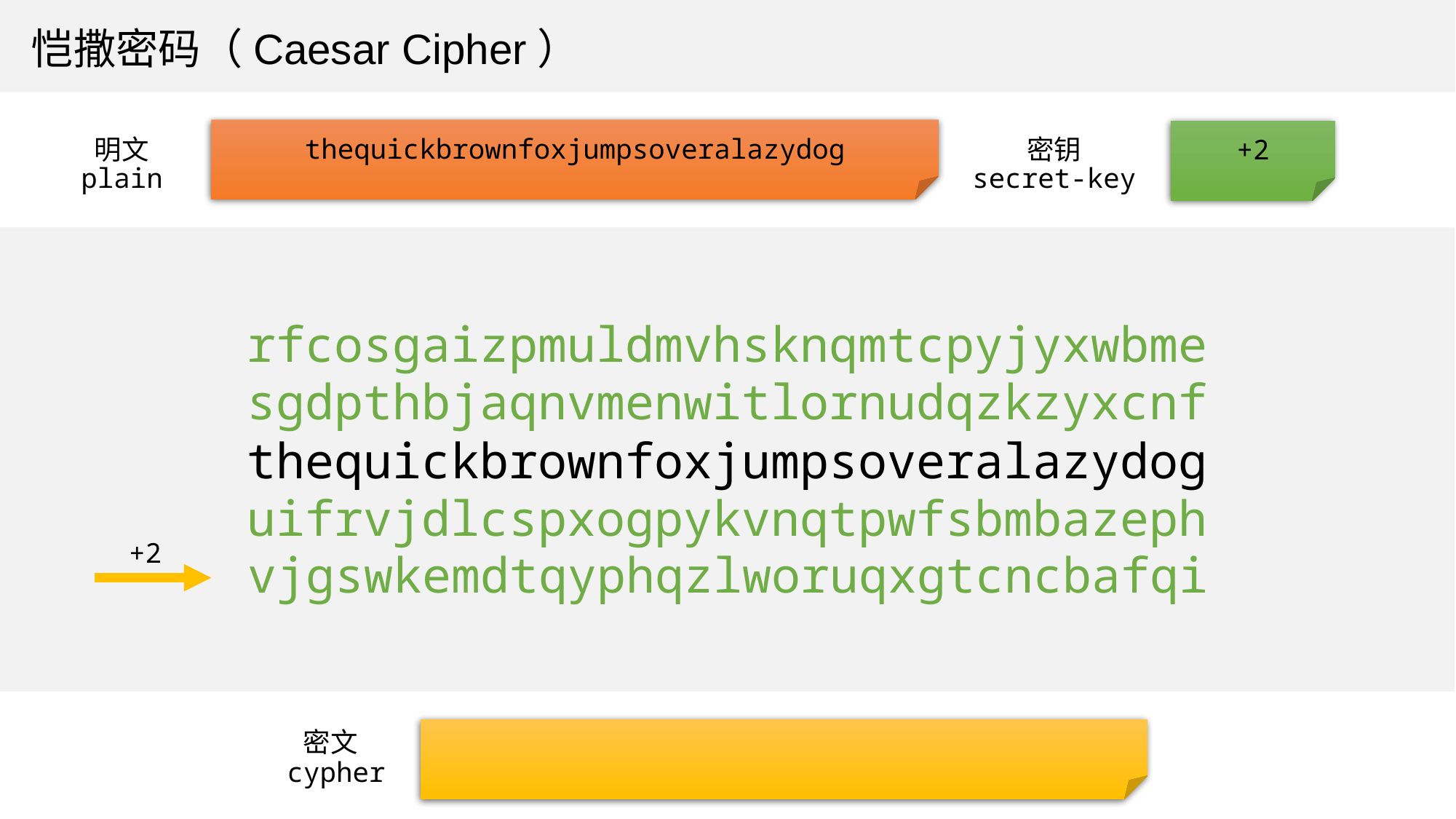

恺撒密码（Caesar Cipher）
thequickbrownfoxjumpsoveralazydog
+2
明文
密钥
plain
secret-key

rfcosgaizpmuldmvhsknqmtcpyjyxwbme
sgdpthbjaqnvmenwitlornudqzkzyxcnf
thequickbrownfoxjumpsoveralazydog
uifrvjdlcspxogpykvnqtpwfsbmbazeph
+2
vjgswkemdtqyphqzlworuqxgtcncbafqi

密文
cypher